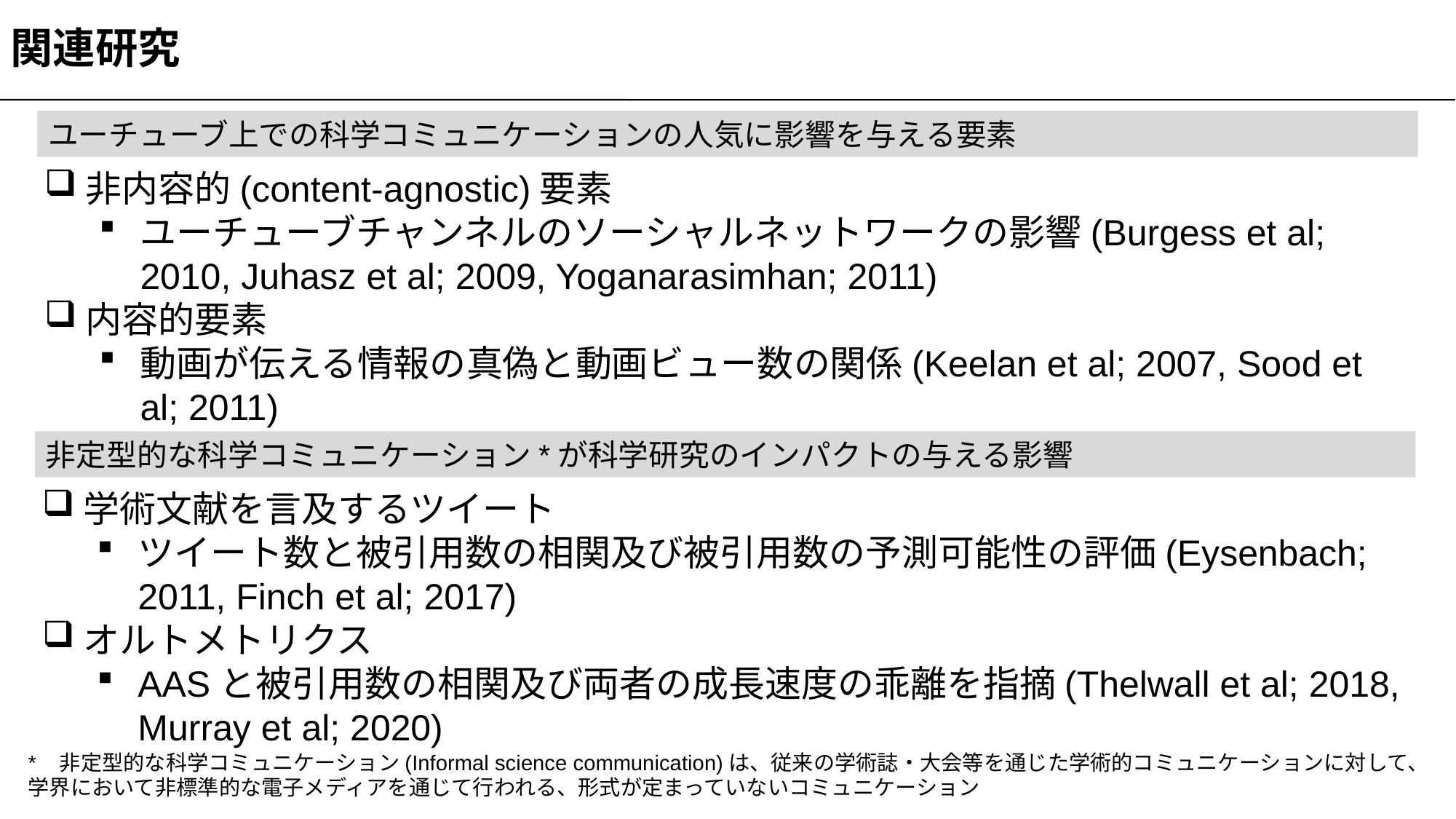

関連研究
ユーチューブ上での科学コミュニケーションの人気に影響を与える要素
非内容的(content-agnostic)要素
ユーチューブチャンネルのソーシャルネットワークの影響(Burgess et al; 2010, Juhasz et al; 2009, Yoganarasimhan; 2011)
内容的要素
動画が伝える情報の真偽と動画ビュー数の関係(Keelan et al; 2007, Sood et al; 2011)
非定型的な科学コミュニケーション*が科学研究のインパクトの与える影響
学術文献を言及するツイート
ツイート数と被引用数の相関及び被引用数の予測可能性の評価(Eysenbach; 2011, Finch et al; 2017)
オルトメトリクス
AASと被引用数の相関及び両者の成長速度の乖離を指摘(Thelwall et al; 2018, Murray et al; 2020)
*   非定型的な科学コミュニケーション(Informal science communication)は、従来の学術誌・大会等を通じた学術的コミュニケーションに対して、学界において非標準的な電子メディアを通じて行われる、形式が定まっていないコミュニケーション